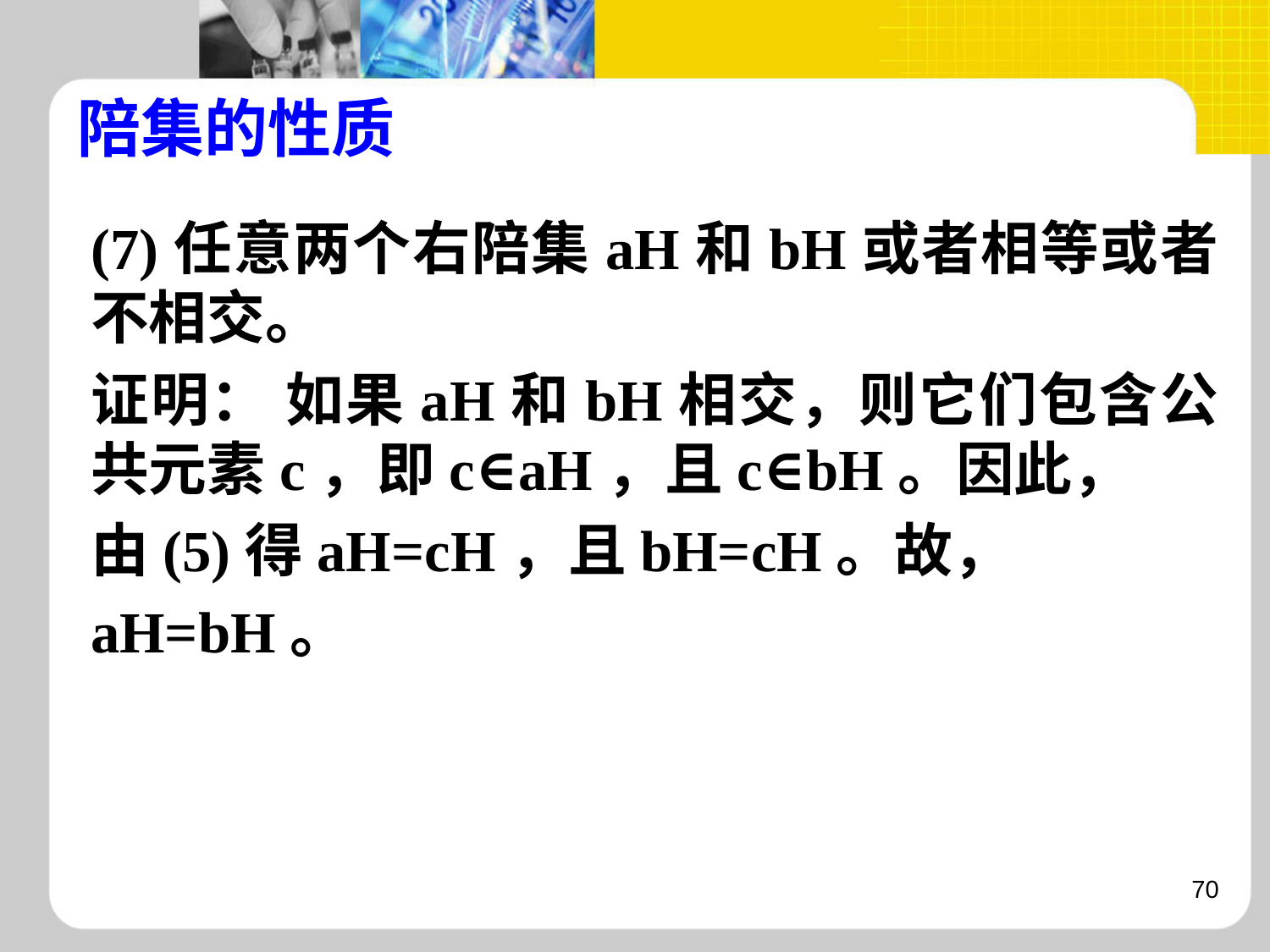

# 陪集的性质
(7)任意两个右陪集aH和bH或者相等或者不相交。
证明： 如果aH和bH相交，则它们包含公共元素c，即c∈aH，且c∈bH。因此，
由(5)得aH=cH，且bH=cH。故，
aH=bH。

70